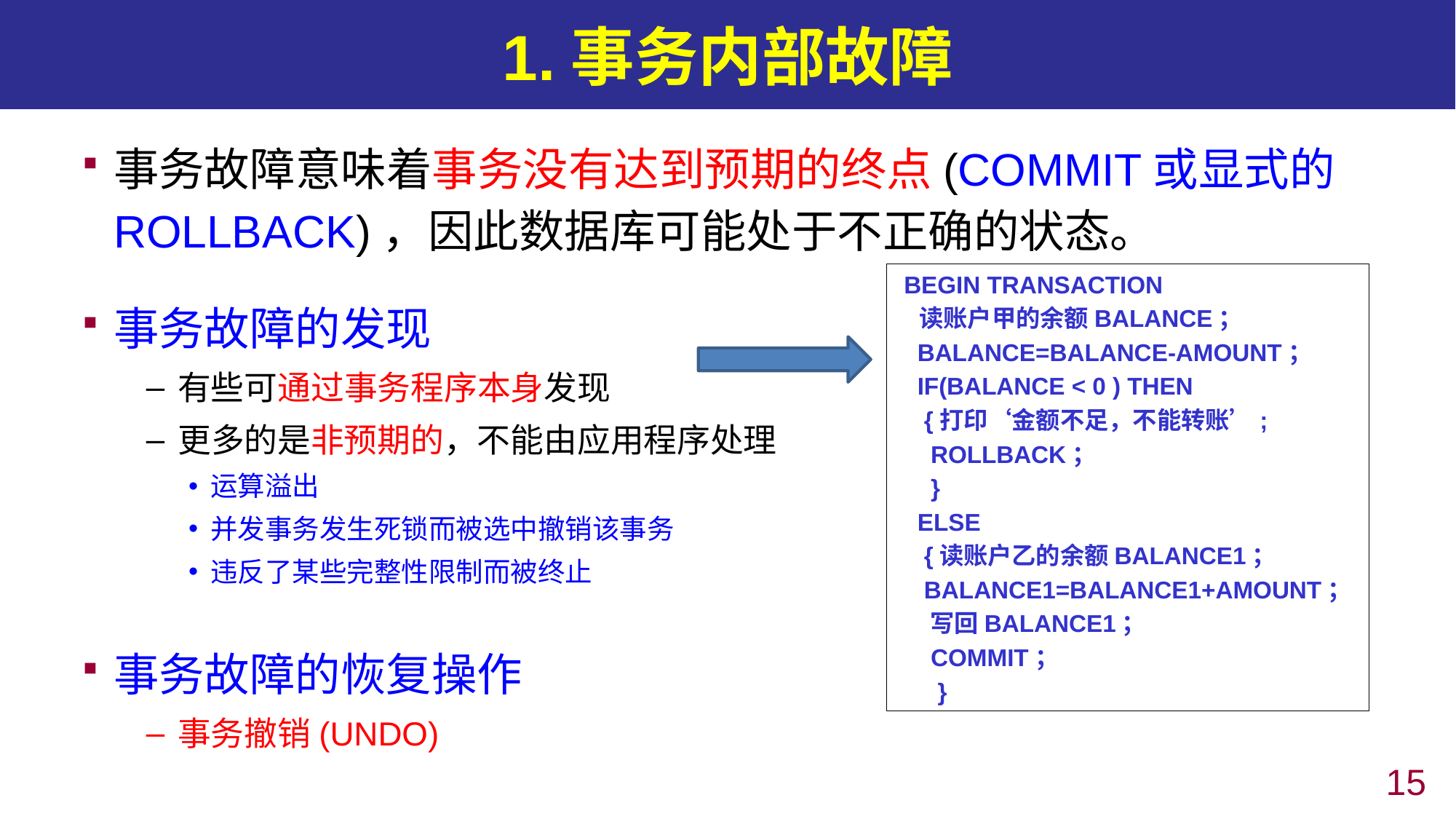

# 1.事务内部故障
事务故障意味着事务没有达到预期的终点(COMMIT或显式的ROLLBACK)，因此数据库可能处于不正确的状态。

事务故障的发现
有些可通过事务程序本身发现
更多的是非预期的，不能由应用程序处理
运算溢出
并发事务发生死锁而被选中撤销该事务
违反了某些完整性限制而被终止

事务故障的恢复操作
事务撤销(UNDO)
 BEGIN TRANSACTION
   读账户甲的余额BALANCE；
   BALANCE=BALANCE-AMOUNT；
   IF(BALANCE < 0 ) THEN
    {打印‘金额不足，不能转账’;
     ROLLBACK；
     }
   ELSE
    {读账户乙的余额BALANCE1；
    BALANCE1=BALANCE1+AMOUNT；
     写回BALANCE1；
     COMMIT；
      }

15